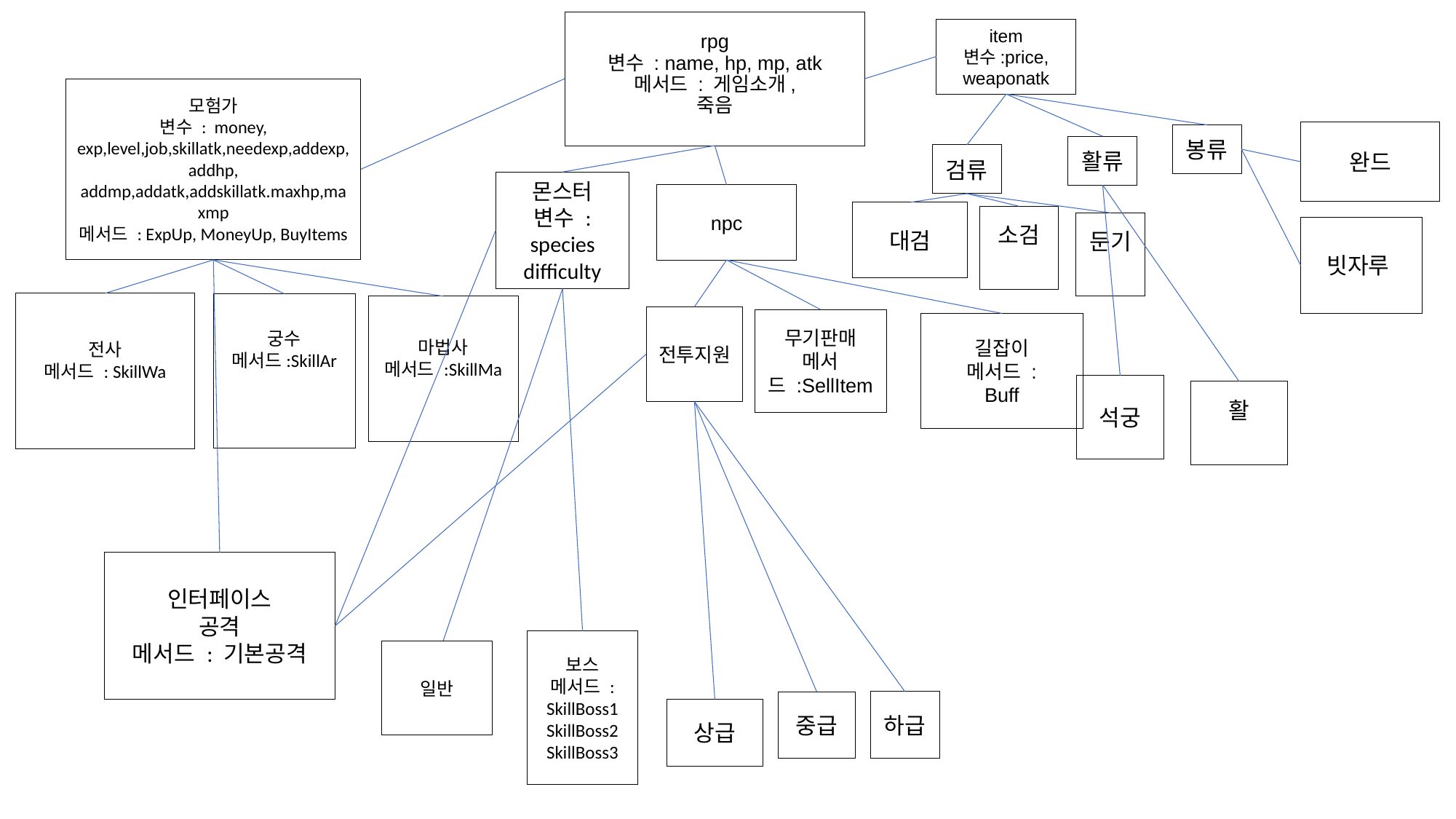

# rpg 변수 : name, hp, mp, atk 메서드 : 게임소개, 죽음
item
변수:price, weaponatk
모험가
변수 :  money, exp,level,job,skillatk,needexp,addexp, addhp,
addmp,addatk,addskillatk.maxhp,maxmp
메서드 : ExpUp, MoneyUp, BuyItems
완드
봉류
활류
검류
몬스터
변수 : species
difficulty
npc
대검
소검

둔기

빗자루
전사
메서드 : SkillWa

궁수
메서드:SkillAr

마법사
메서드 :SkillMa

전투지원
무기판매
메서드 :SellItem
길잡이
메서드 :
Buff
석궁
활

인터페이스
공격
메서드 : 기본공격
보스
메서드 : SkillBoss1
SkillBoss2
SkillBoss3
일반
하급
중급
상급